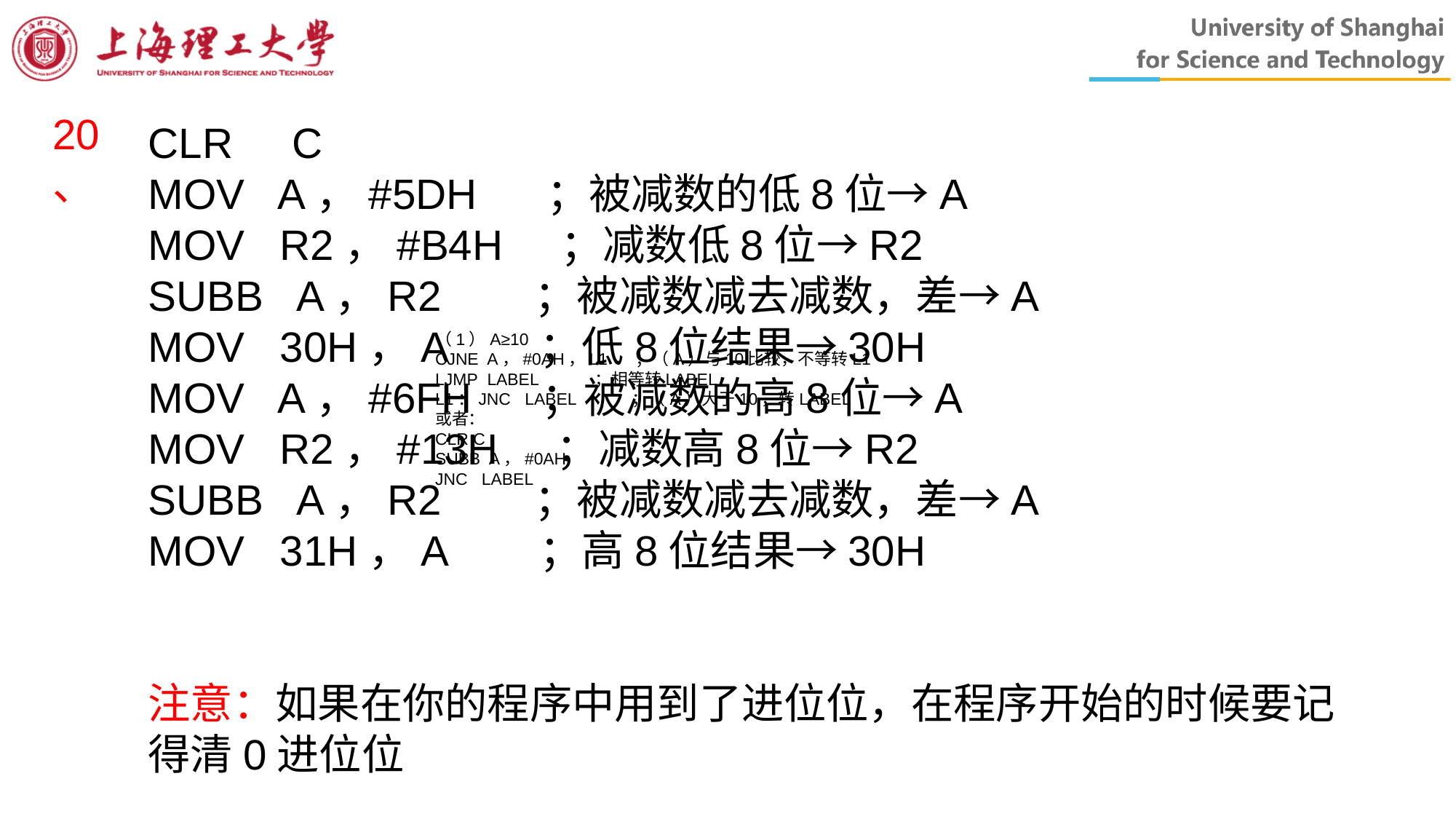

20、
CLR     C
MOV   A，#5DH     ；被减数的低8位→A
MOV   R2，#B4H    ；减数低8位→R2
SUBB   A，R2       ；被减数减去减数，差→A
MOV   30H，A       ；低8位结果→30H
MOV   A，#6FH     ；被减数的高8位→A
MOV   R2，#13H    ；减数高8位→R2
SUBB   A，R2       ；被减数减去减数，差→A
MOV   31H，A       ；高8位结果→30H

注意：如果在你的程序中用到了进位位，在程序开始的时候要记得清0进位位
（1）A≥10CJNE  A，#0AH，L1     ；（A）与10比较，不等转L1LJMP  LABEL           ；相等转LABELL1：JNC   LABEL           ；（A）大于10，转LABEL或者：CLR CSUBB  A，#0AHJNC   LABEL